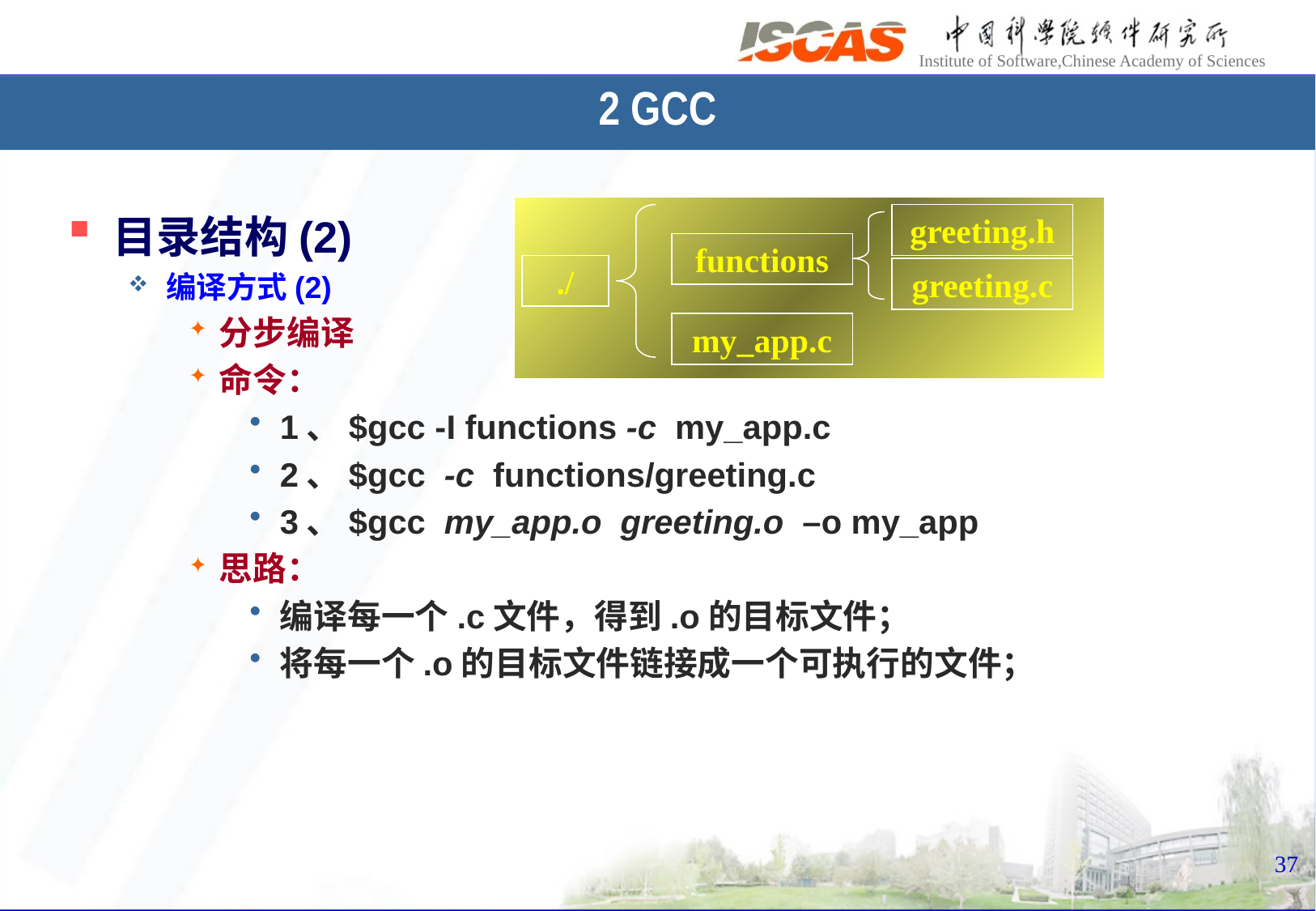

2 GCC

greeting.h

functions
./
greeting.c
my_app.c
目录结构(2)
编译方式(2)
分步编译
命令：
1、$gcc -I functions -c  my_app.c
2、$gcc  -c  functions/greeting.c
3、$gcc  my_app.o  greeting.o  –o my_app
思路：
编译每一个.c文件，得到.o的目标文件；
将每一个.o的目标文件链接成一个可执行的文件；
37